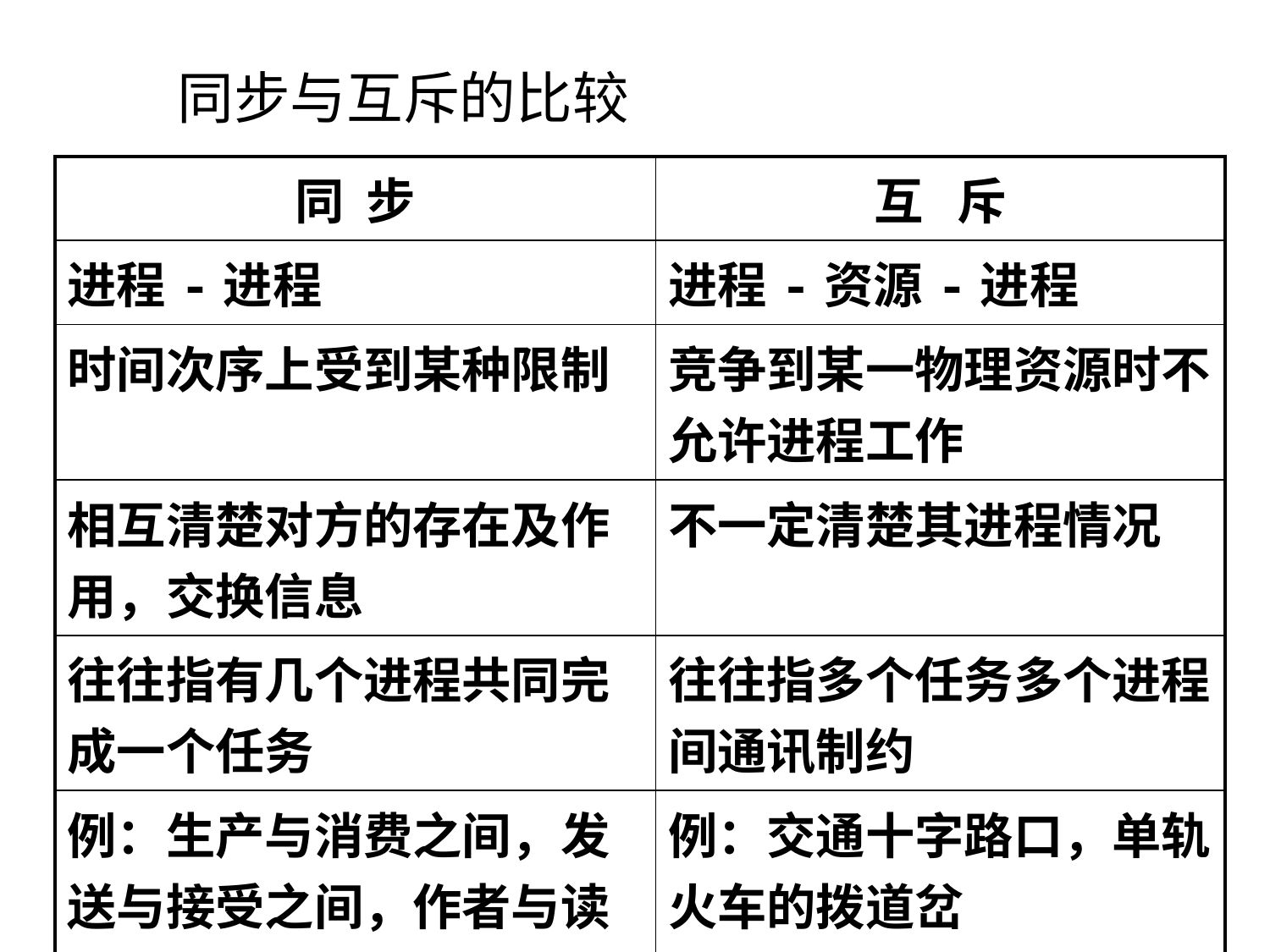

同步与互斥的比较
| 同 步 | 互 斥 |
| --- | --- |
| 进程-进程 | 进程-资源-进程 |
| 时间次序上受到某种限制 | 竞争到某一物理资源时不允许进程工作 |
| 相互清楚对方的存在及作用，交换信息 | 不一定清楚其进程情况 |
| 往往指有几个进程共同完成一个任务 | 往往指多个任务多个进程间通讯制约 |
| 例：生产与消费之间，发送与接受之间，作者与读者之间，供者与用者之间 | 例：交通十字路口，单轨火车的拨道岔 |